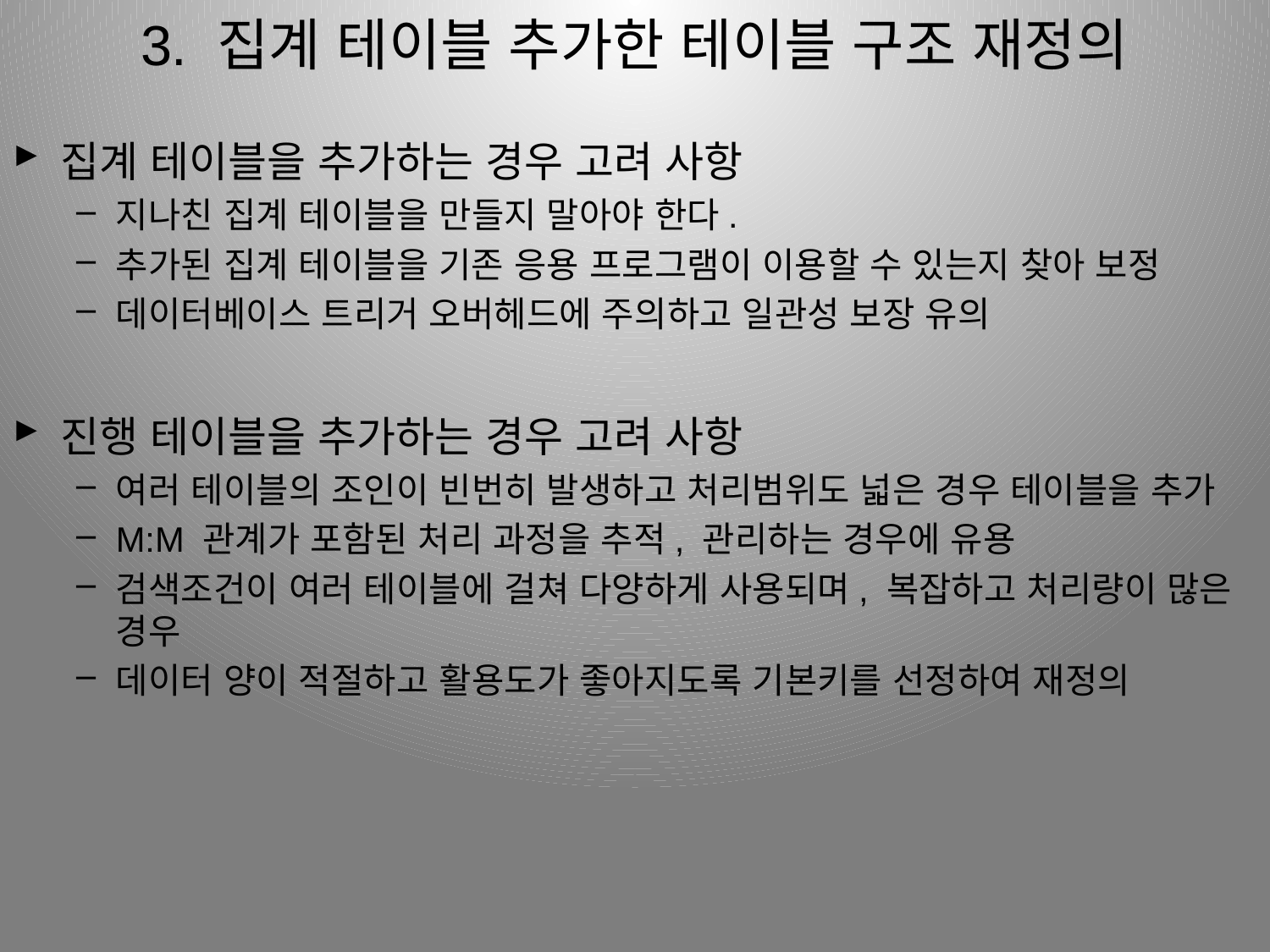

# 3. 집계 테이블 추가한 테이블 구조 재정의
집계 테이블을 추가하는 경우 고려 사항
지나친 집계 테이블을 만들지 말아야 한다.
추가된 집계 테이블을 기존 응용 프로그램이 이용할 수 있는지 찾아 보정
데이터베이스 트리거 오버헤드에 주의하고 일관성 보장 유의

진행 테이블을 추가하는 경우 고려 사항
여러 테이블의 조인이 빈번히 발생하고 처리범위도 넓은 경우 테이블을 추가
M:M 관계가 포함된 처리 과정을 추적, 관리하는 경우에 유용
검색조건이 여러 테이블에 걸쳐 다양하게 사용되며, 복잡하고 처리량이 많은 경우
데이터 양이 적절하고 활용도가 좋아지도록 기본키를 선정하여 재정의